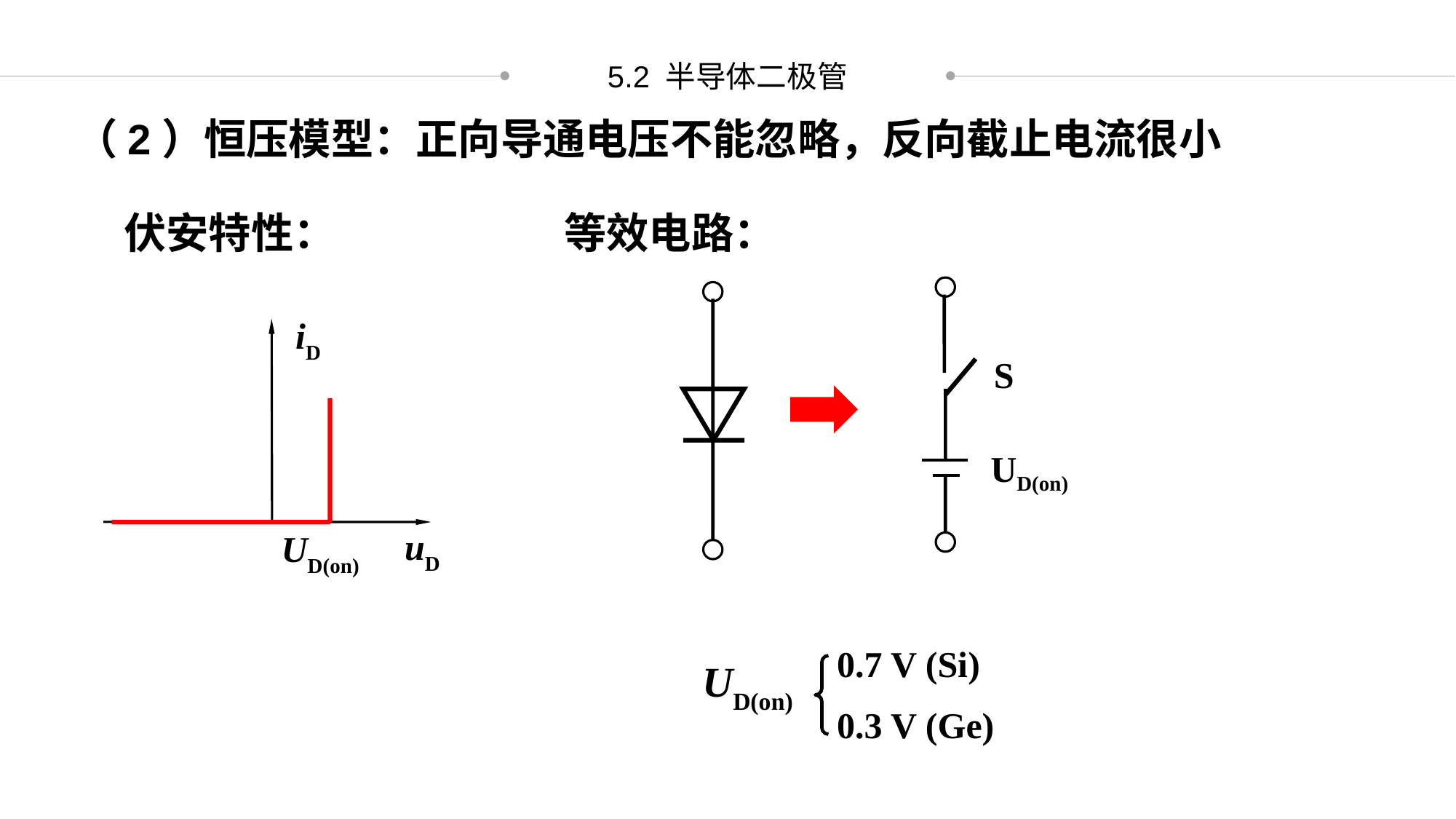

5.2 半导体二极管
（2）恒压模型：正向导通电压不能忽略，反向截止电流很小
    等效电路：
    伏安特性：

S

UD(on)

iD

uD

UD(on)
0.7 V (Si)
UD(on)

0.3 V (Ge)